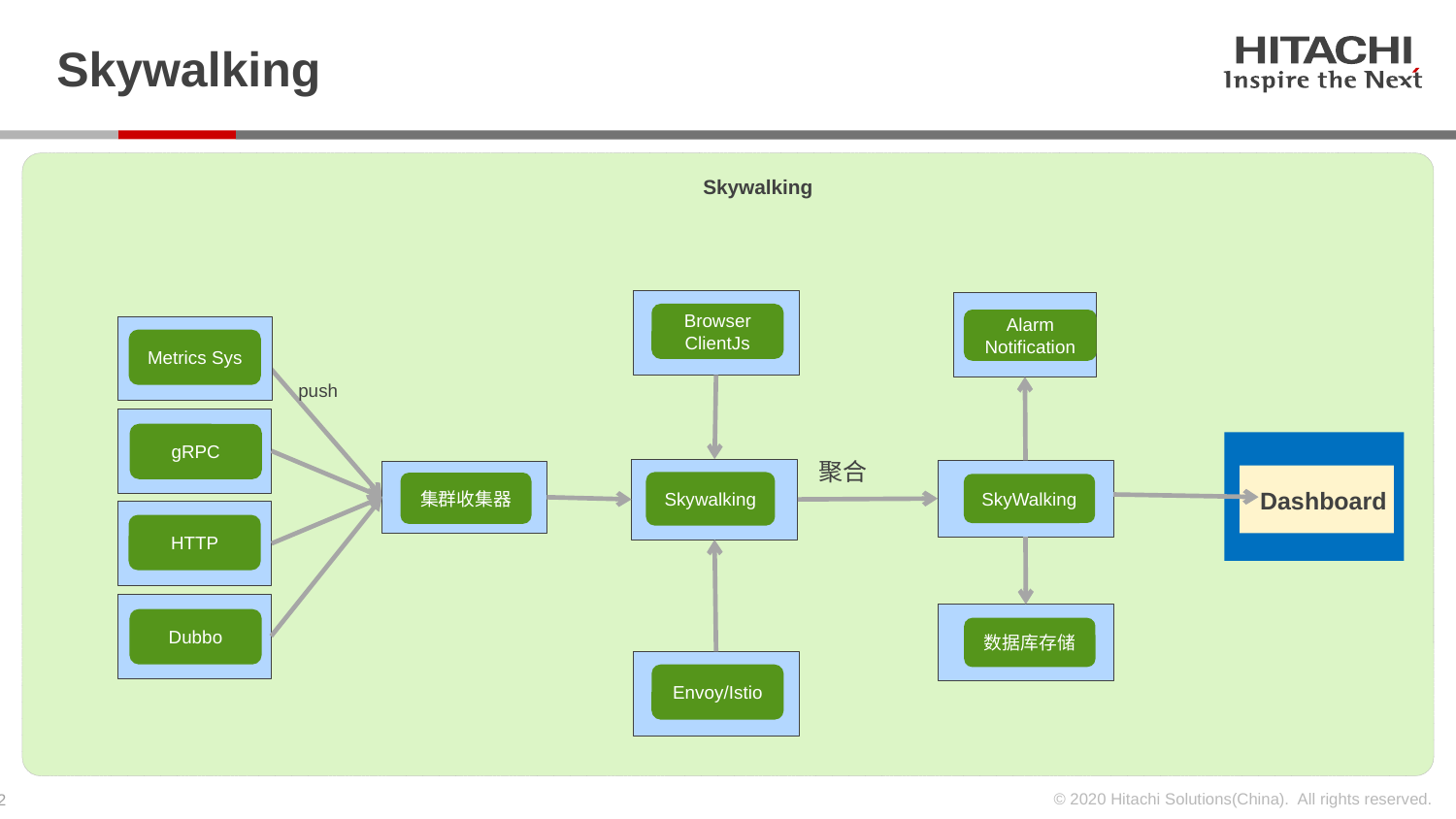

# Skywalking
说明：

1：自动收集所需的指标，并进行分布式追踪。通过这些调用链路以及指标，Skywalking APM会感知应用间关系和服务间关系，并进行相应的指标统计
Skywalking支持链路追踪和监控应用组件基本涵盖主流框架和容器，如国产RPC Dubbo和motan等，国际化的spring boot，spring cloud

Skywalking

Browser ClientJs
Alarm Notification

Metrics Sys
push

gRPC

Dashboard
聚合

Skywalking
集群收集器
SkyWalking

HTTP

Dubbo
数据库存储

Envoy/Istio